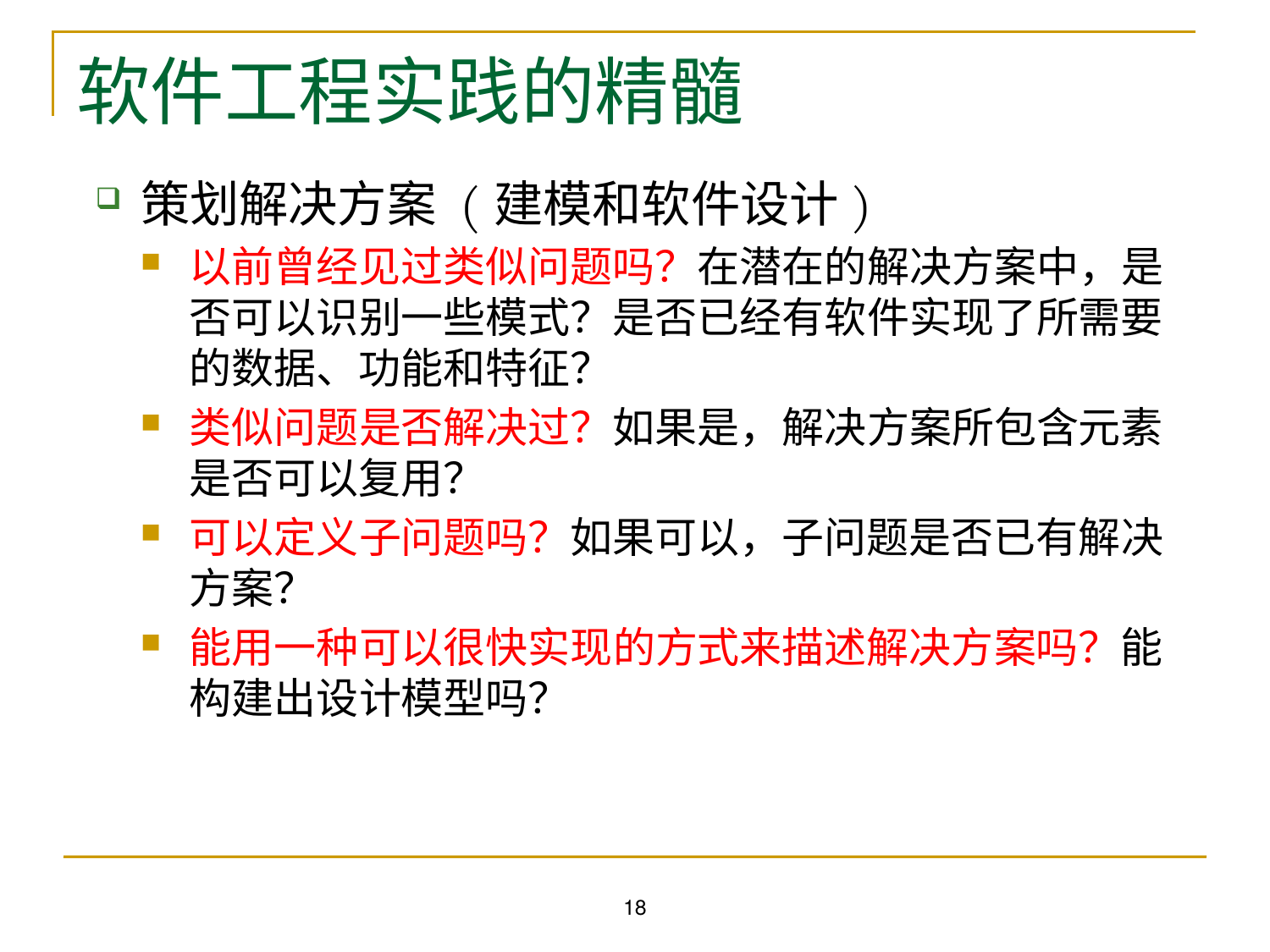

# 软件工程实践的精髓
策划解决方案 (建模和软件设计)
以前曾经见过类似问题吗？在潜在的解决方案中，是否可以识别一些模式？是否已经有软件实现了所需要的数据、功能和特征？
类似问题是否解决过？如果是，解决方案所包含元素是否可以复用？
可以定义子问题吗？如果可以，子问题是否已有解决方案？
能用一种可以很快实现的方式来描述解决方案吗？能构建出设计模型吗？
18